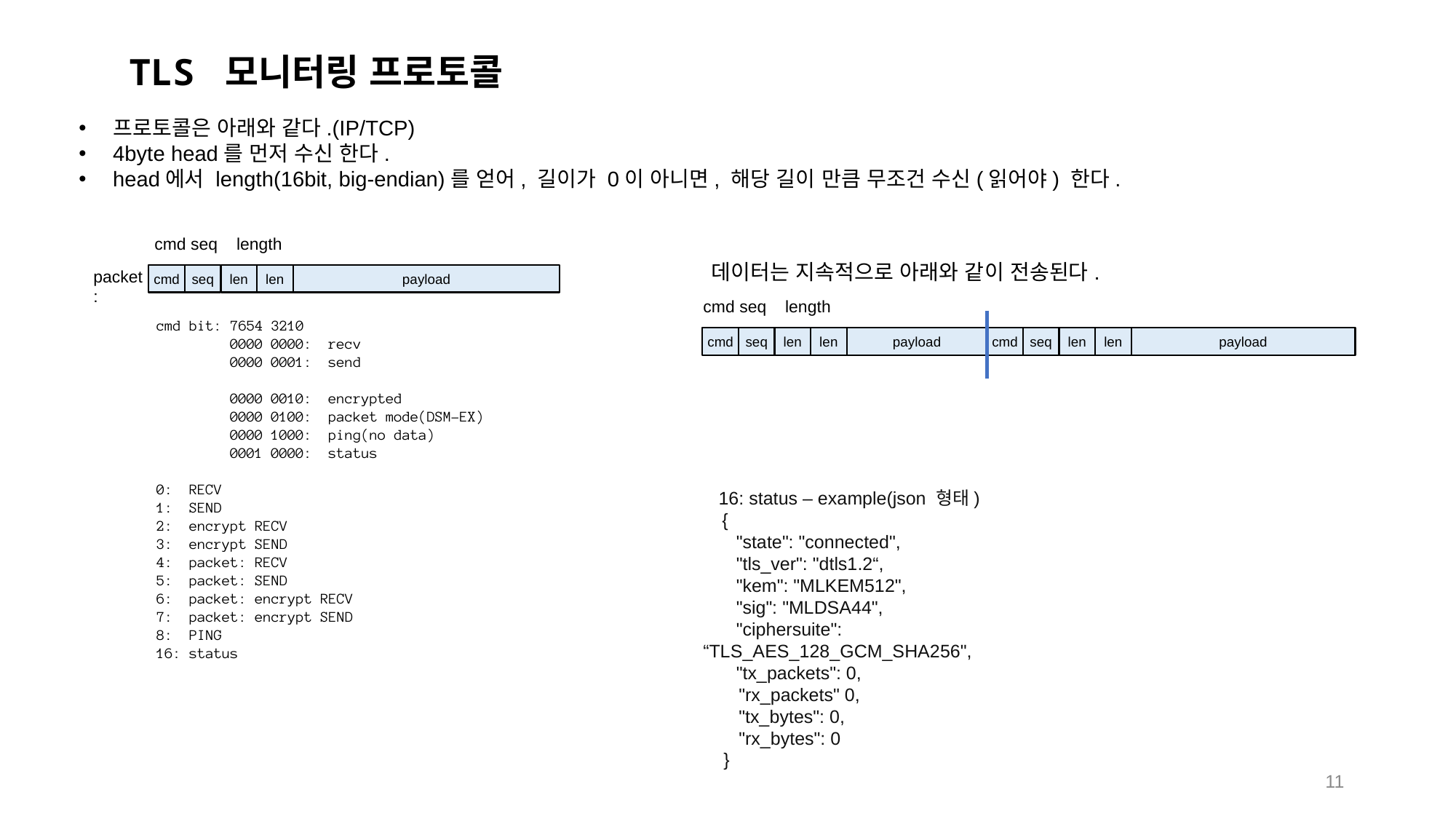

TLS 모니터링 프로토콜
프로토콜은 아래와 같다.(IP/TCP)
4byte head를 먼저 수신 한다.
head에서 length(16bit, big-endian)를 얻어, 길이가 0이 아니면, 해당 길이 만큼 무조건 수신(읽어야) 한다.

cmd seq    length
데이터는 지속적으로 아래와 같이 전송된다.

packet:
cmd
seq
len

len
payload
cmd seq    length
cmd bit: 7654 3210
         0000 0000:  recv
         0000 0001:  send
         0000 0010:  encrypted
         0000 0100:  packet mode(DSM-EX)
         0000 1000:  ping(no data)
         0001 0000:  status

0:  RECV
1:  SEND
2:  encrypt RECV
3:  encrypt SEND
4:  packet: RECV
5:  packet: SEND
6:  packet: encrypt RECV
7:  packet: encrypt SEND
8:  PING
16: status
cmd
seq
len

len
payload
cmd
seq
len

len
payload
   16: status – example(json 형태)
﻿﻿    {
﻿       "state": "connected",
﻿       "tls_ver": "dtls1.2“,
﻿       "kem": "MLKEM512",
﻿       "sig": "MLDSA44",
﻿       "ciphersuite": “TLS_AES_128_GCM_SHA256",
﻿       "tx_packets": 0,
       "rx_packets" 0,
       "tx_bytes": 0,
       "rx_bytes": 0﻿
    }
11